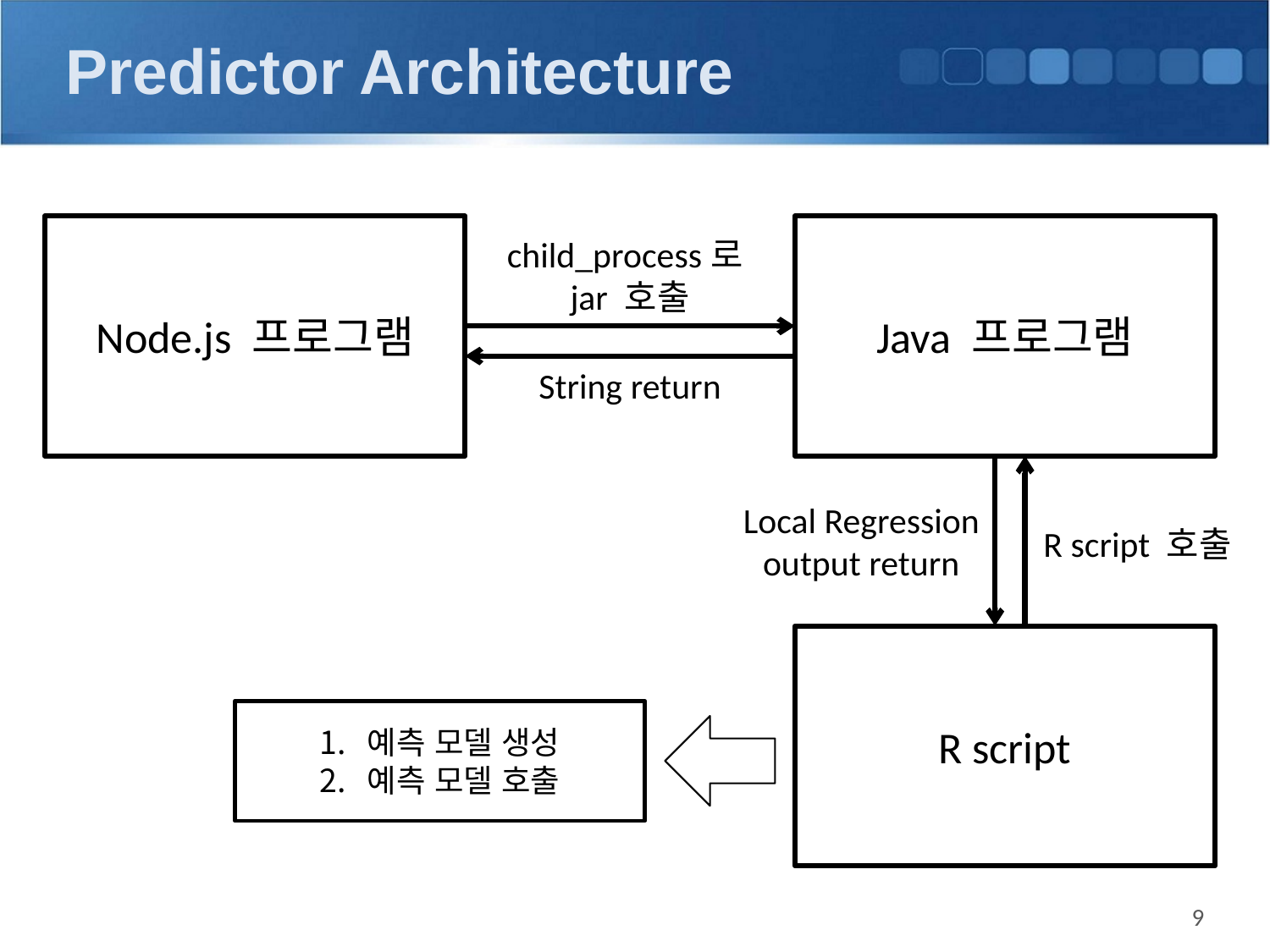

# Predictor Architecture
Node.js 프로그램
Java 프로그램
child_process로
jar 호출
String return
Local Regression
output return
R script 호출
R script
예측 모델 생성
예측 모델 호출

9